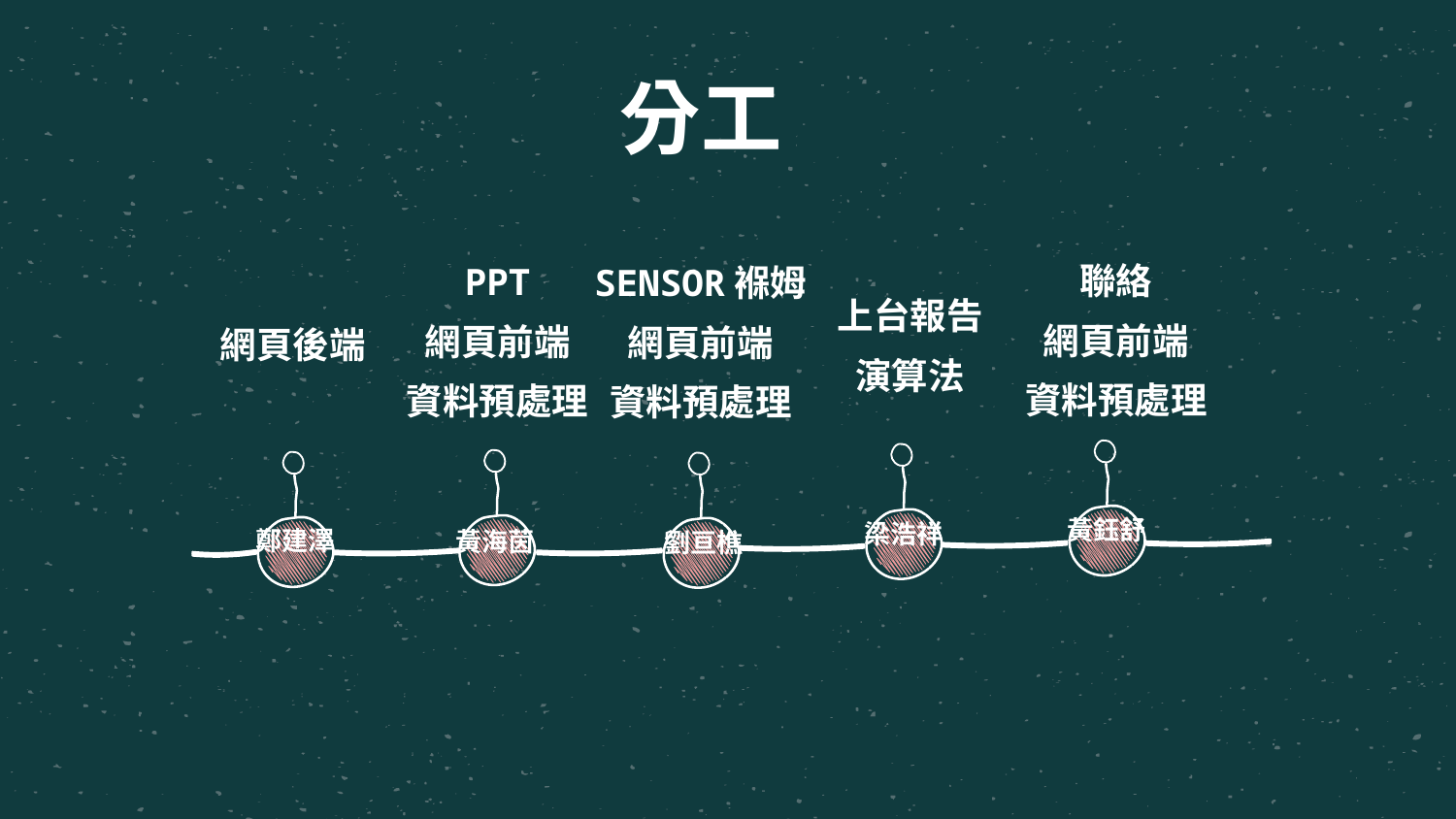

# 分工
網頁後端
上台報告
演算法
聯絡
網頁前端
資料預處理
PPT
網頁前端
資料預處理
SENSOR褓姆
網頁前端
資料預處理

黃鈺舒
鄭建澤
梁浩祥
黃海茵
劉亘樵